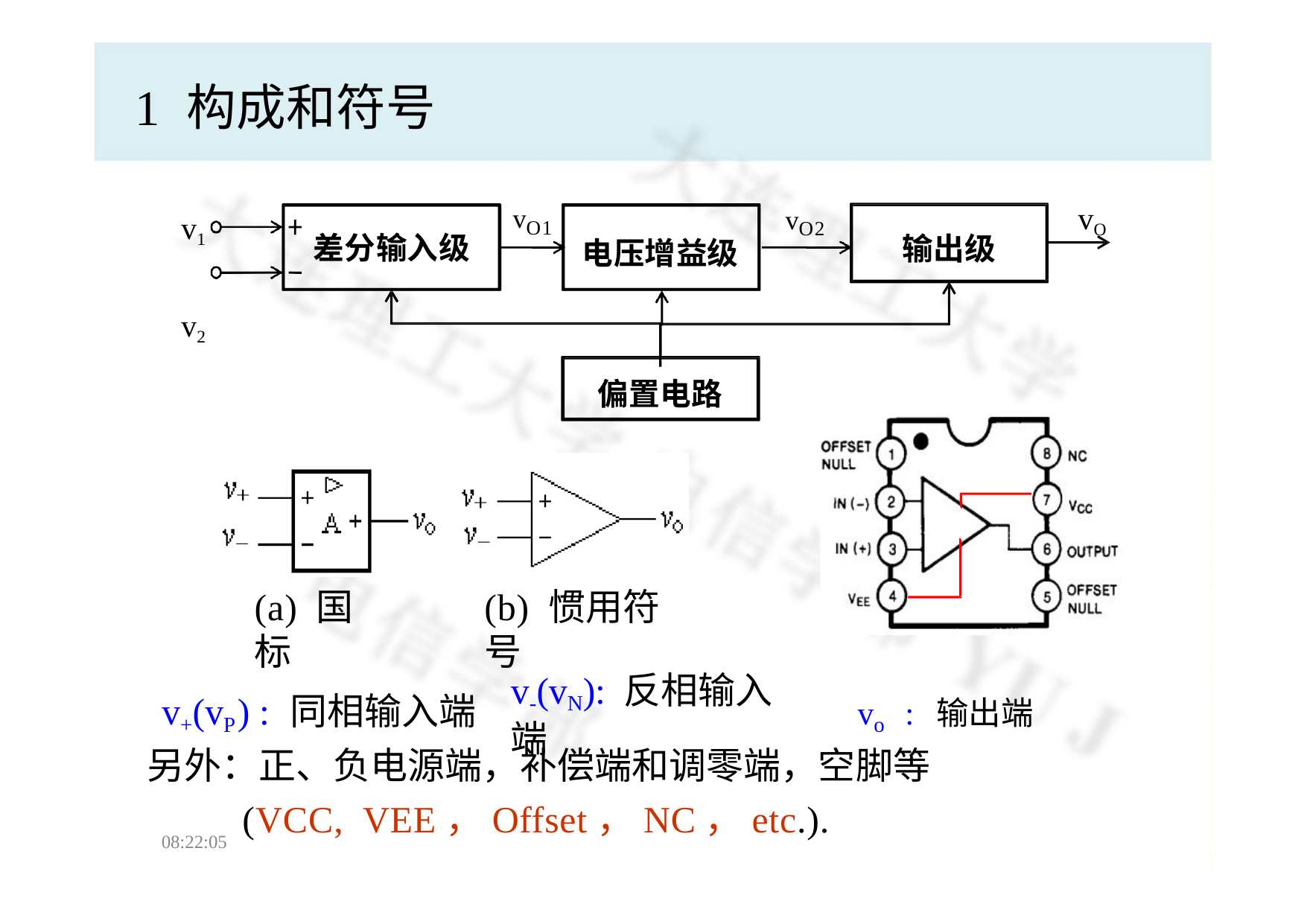

# 1	构成和符号
vO
v1  v2

vO1
vO2
差分输入级
输出级
电压增益级

偏置电路

(a) 国标
(b) 惯用符号
v-(vN): 反相输入端
v+(vP) : 同相输入端	vo	:	输出端
另外：正、负电源端，补偿端和调零端，空脚等
(VCC,	VEE，Offset，NC，etc.).
08:22:05